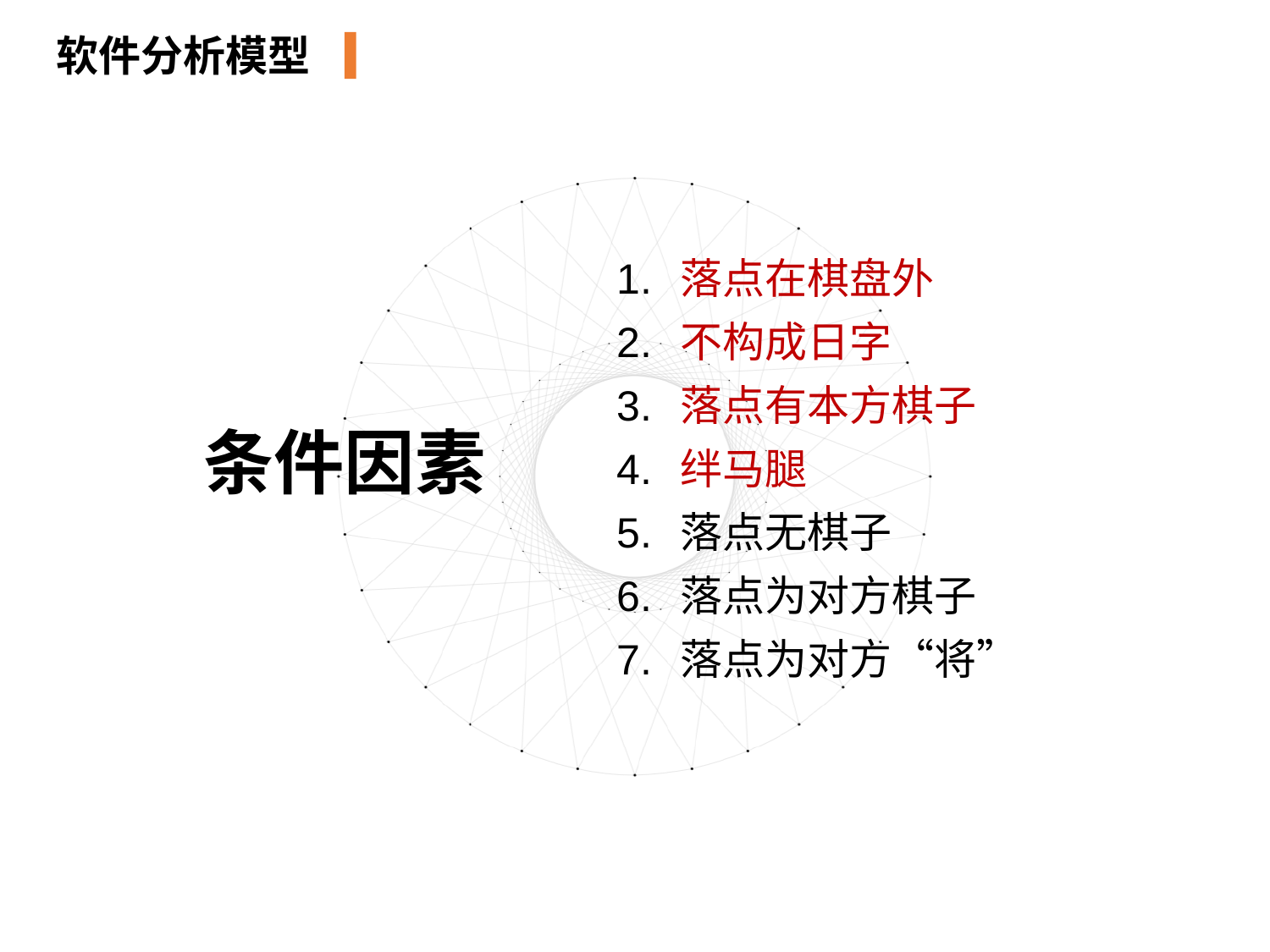

软件分析模型

落点在棋盘外
不构成日字
落点有本方棋子
绊马腿
落点无棋子
落点为对方棋子
落点为对方“将”
条件因素